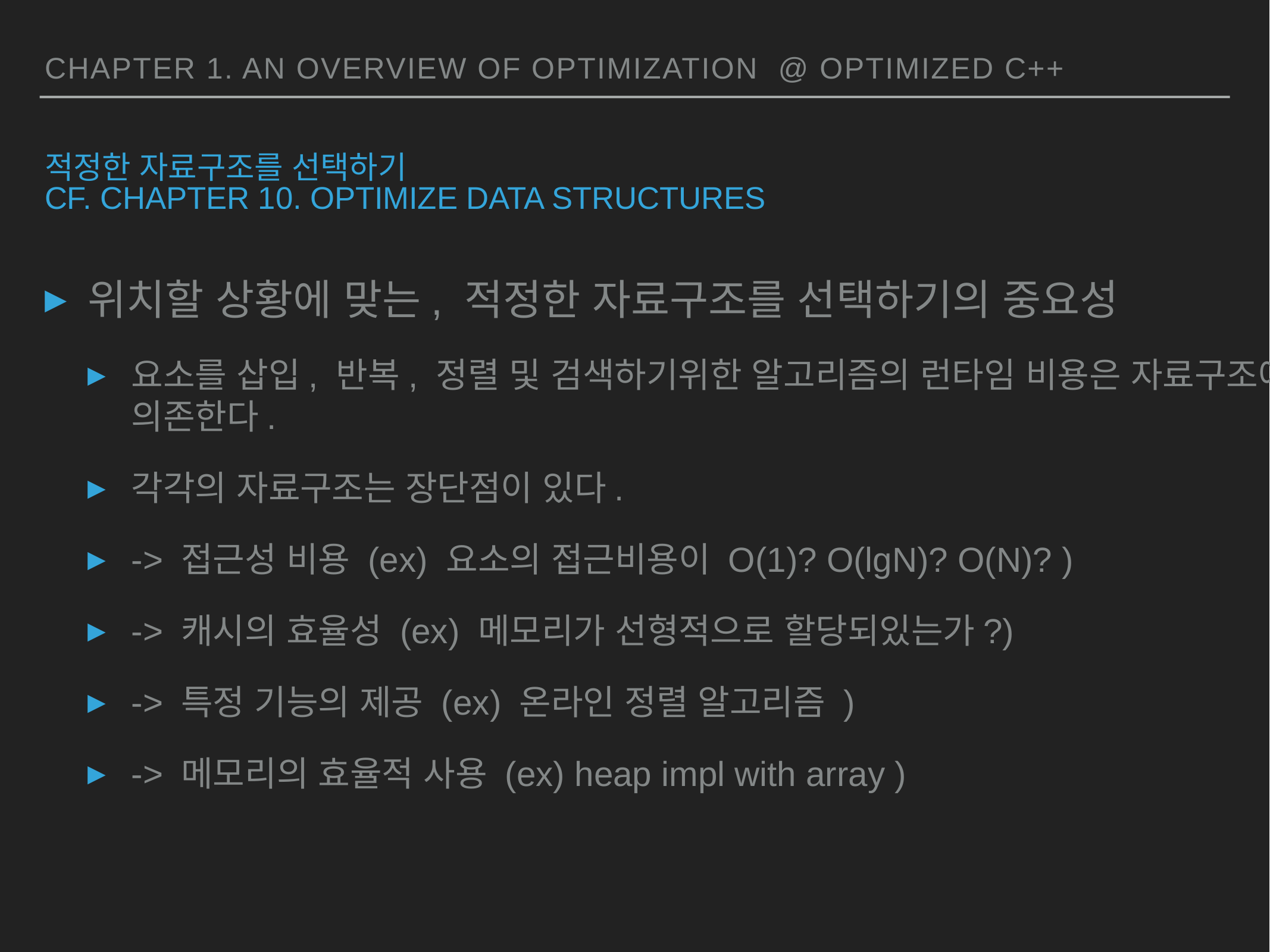

chapter 1. an overview of optimization  @ Optimized c++
# 적정한 자료구조를 선택하기 cf. Chapter 10. Optimize Data Structures
위치할 상황에 맞는, 적정한 자료구조를 선택하기의 중요성
요소를 삽입, 반복, 정렬 및 검색하기위한 알고리즘의 런타임 비용은 자료구조에 의존한다.
각각의 자료구조는 장단점이 있다.
-> 접근성 비용 (ex) 요소의 접근비용이 O(1)? O(lgN)? O(N)? )
-> 캐시의 효율성 (ex) 메모리가 선형적으로 할당되있는가?)
-> 특정 기능의 제공 (ex) 온라인 정렬 알고리즘 )
-> 메모리의 효율적 사용 (ex) heap impl with array )